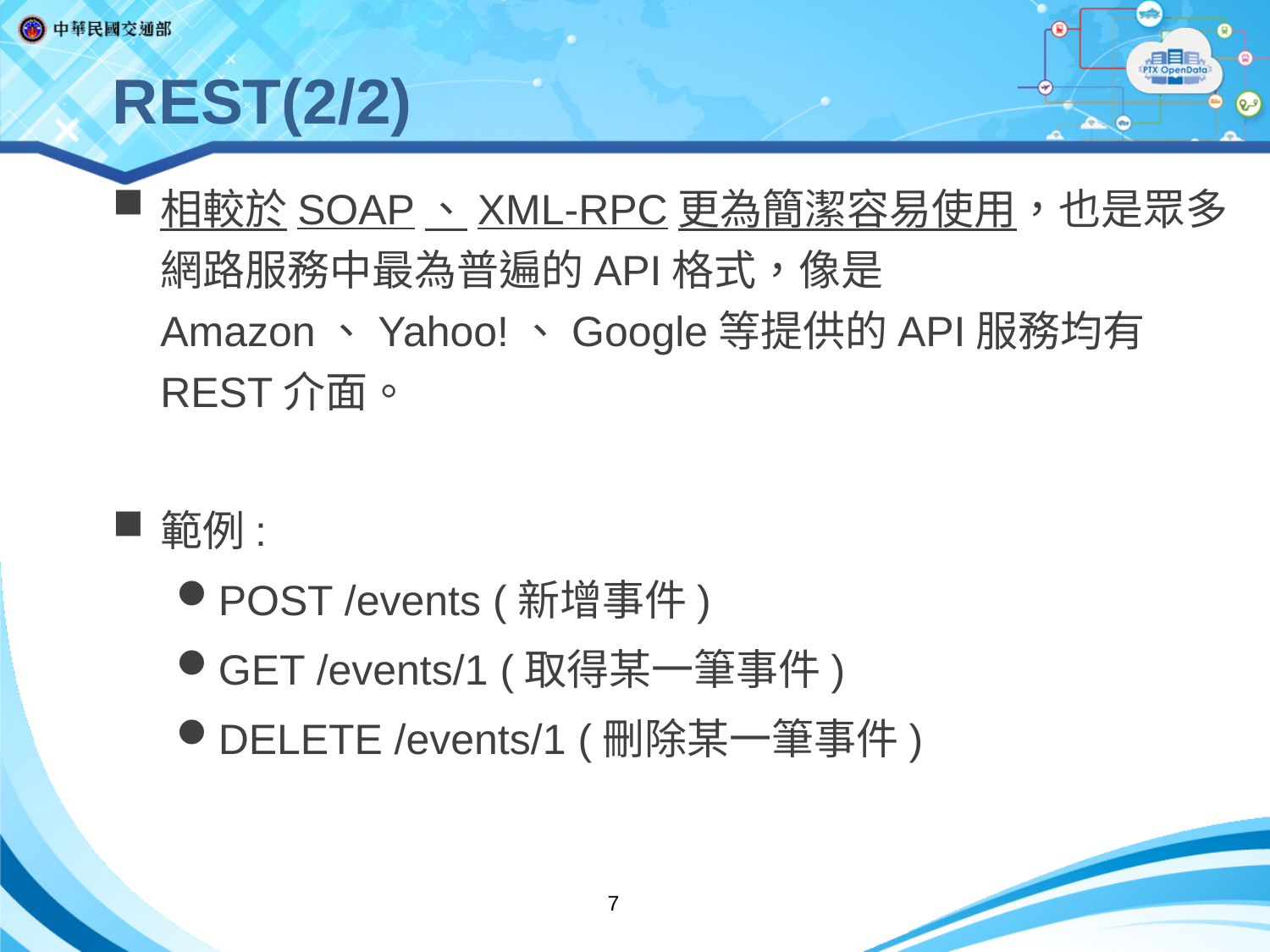

REST(2/2)
相較於SOAP、XML-RPC更為簡潔容易使用，也是眾多網路服務中最為普遍的API格式，像是Amazon、Yahoo!、Google等提供的API服務均有REST介面。

範例:
POST /events (新增事件)
GET /events/1 (取得某一筆事件)
DELETE /events/1 (刪除某一筆事件)

7